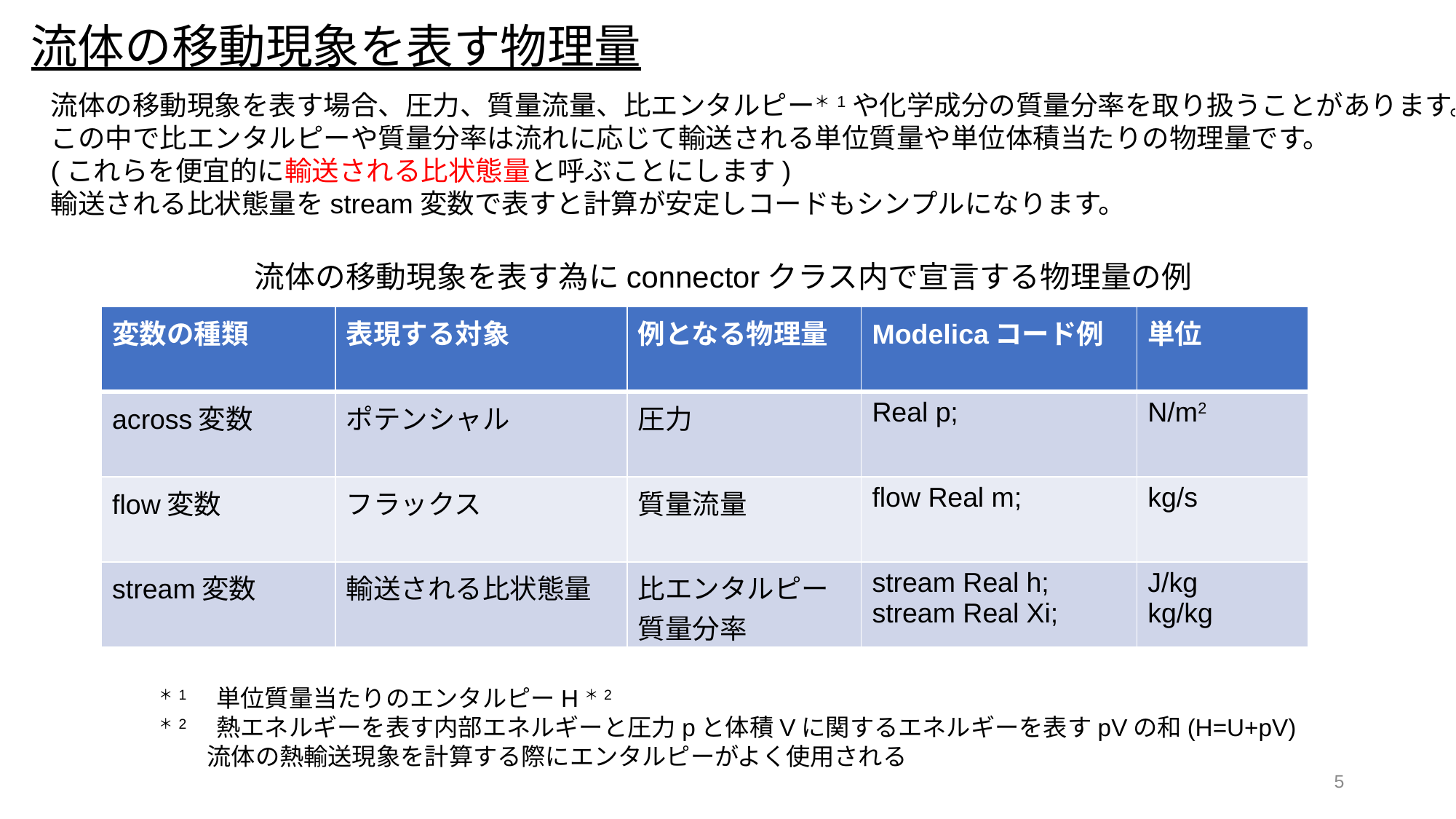

流体の移動現象を表す物理量
流体の移動現象を表す場合、圧力、質量流量、比エンタルピー＊1や化学成分の質量分率を取り扱うことがあります。
この中で比エンタルピーや質量分率は流れに応じて輸送される単位質量や単位体積当たりの物理量です。
(これらを便宜的に輸送される比状態量と呼ぶことにします)
輸送される比状態量をstream変数で表すと計算が安定しコードもシンプルになります。
流体の移動現象を表す為にconnectorクラス内で宣言する物理量の例
| 変数の種類 | 表現する対象 | 例となる物理量 | Modelicaコード例 | 単位 |
| --- | --- | --- | --- | --- |
| across変数 | ポテンシャル | 圧力 | Real p; | N/m2 |
| flow変数 | フラックス | 質量流量 | flow Real m; | kg/s |
| stream変数 | 輸送される比状態量 | 比エンタルピー 質量分率 | stream Real h; stream Real Xi; | J/kg kg/kg |
＊1　単位質量当たりのエンタルピーH＊2
＊2　熱エネルギーを表す内部エネルギーと圧力pと体積Vに関するエネルギーを表すpVの和(H=U+pV)
　　流体の熱輸送現象を計算する際にエンタルピーがよく使用される
5